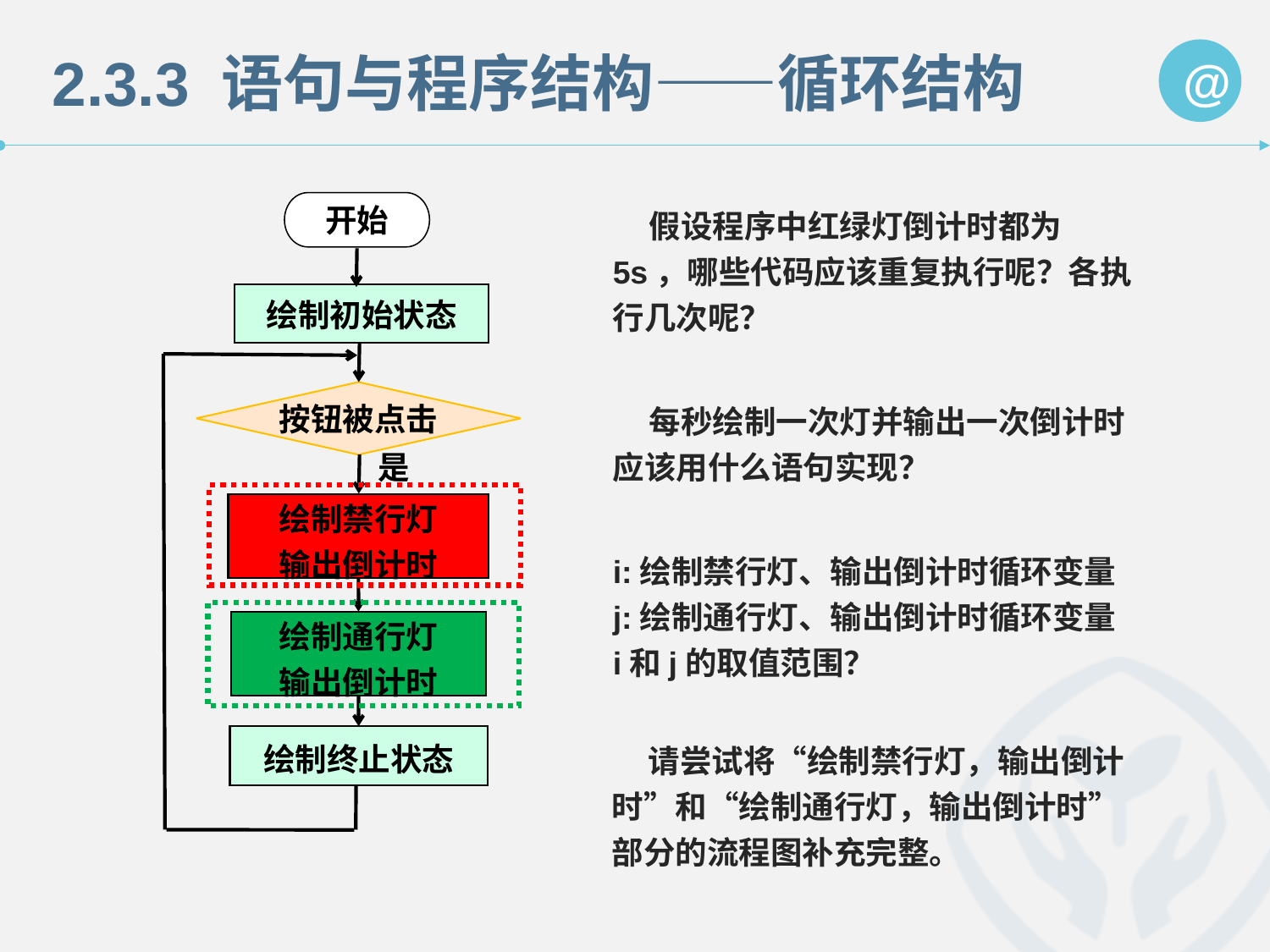

2.3.3 语句与程序结构——循环结构
开始
    假设程序中红绿灯倒计时都为5s，哪些代码应该重复执行呢？各执行几次呢？
绘制初始状态
按钮被点击
是
    每秒绘制一次灯并输出一次倒计时应该用什么语句实现？

绘制禁行灯
输出倒计时
i:绘制禁行灯、输出倒计时循环变量
j:绘制通行灯、输出倒计时循环变量
i和j的取值范围？
绘制通行灯
输出倒计时

绘制终止状态
    请尝试将“绘制禁行灯，输出倒计时”和“绘制通行灯，输出倒计时”部分的流程图补充完整。